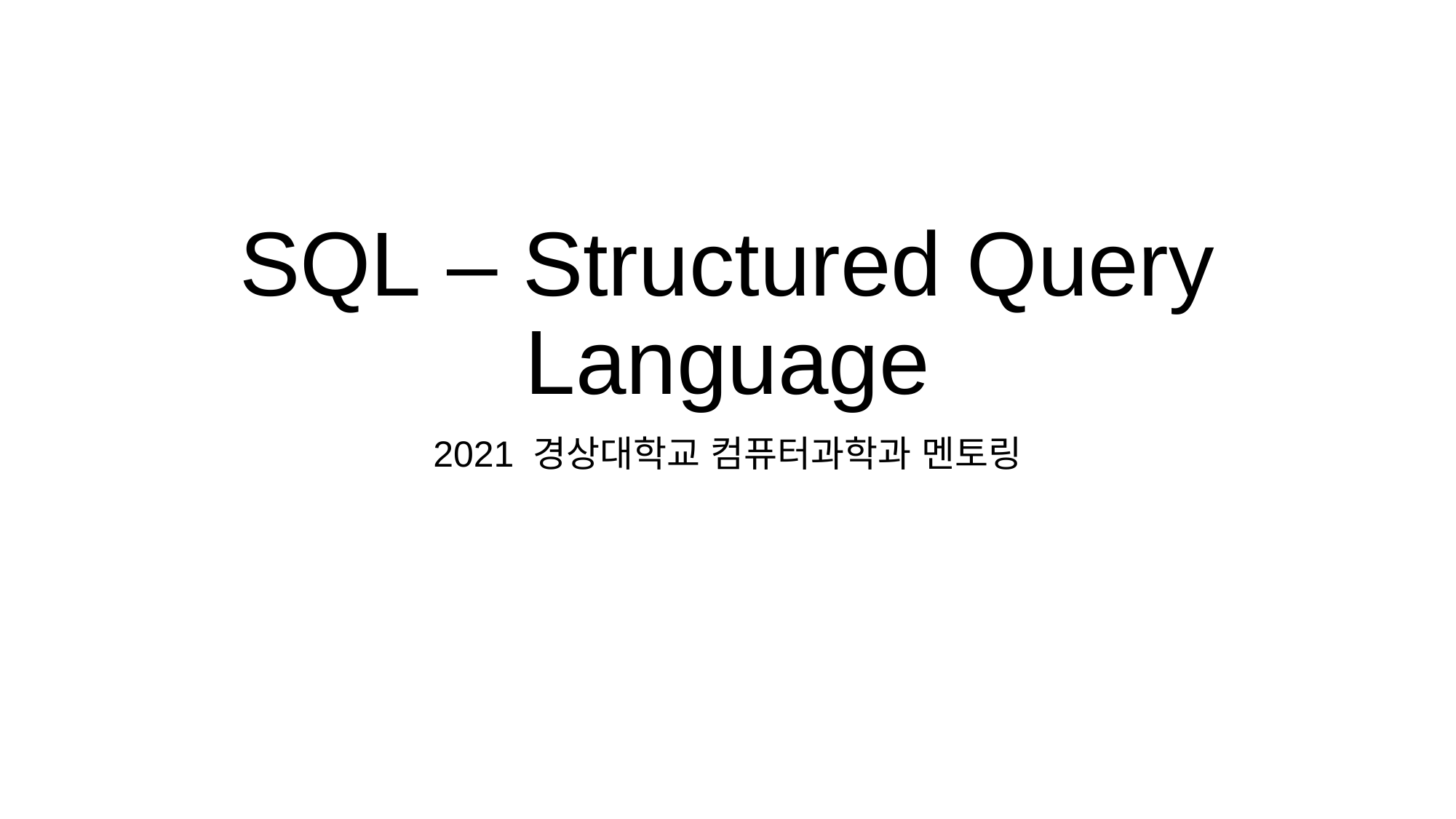

# SQL – Structured Query Language
2021 경상대학교 컴퓨터과학과 멘토링